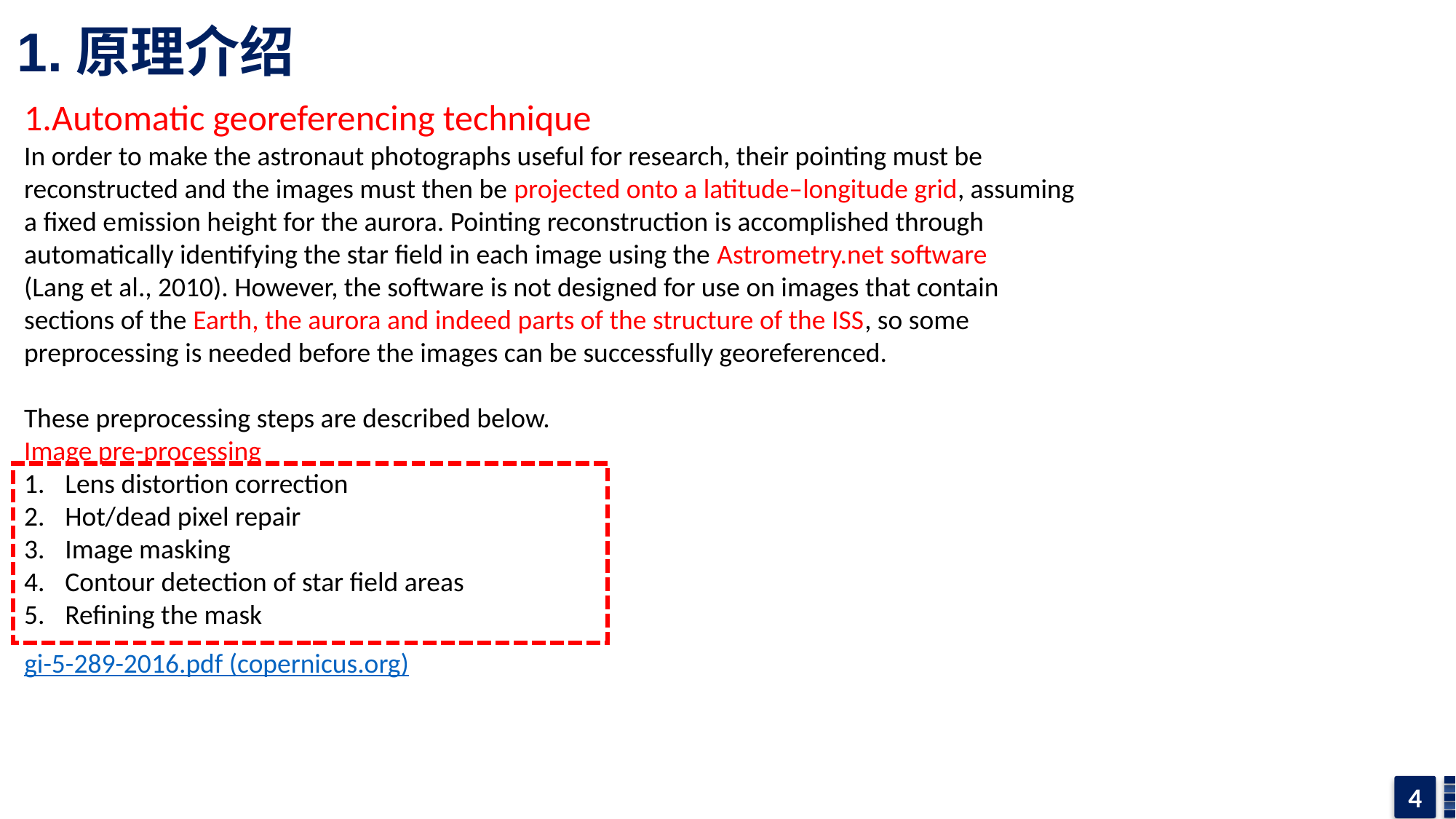

1.原理介绍
1.Automatic georeferencing technique
In order to make the astronaut photographs useful for research, their pointing must be reconstructed and the images must then be projected onto a latitude–longitude grid, assuming a fixed emission height for the aurora. Pointing reconstruction is accomplished through automatically identifying the star field in each image using the Astrometry.net software
(Lang et al., 2010). However, the software is not designed for use on images that contain sections of the Earth, the aurora and indeed parts of the structure of the ISS, so some preprocessing is needed before the images can be successfully georeferenced.

These preprocessing steps are described below.
Image pre-processing
Lens distortion correction
Hot/dead pixel repair
Image masking
Contour detection of star field areas
Refining the mask

gi-5-289-2016.pdf (copernicus.org)
4